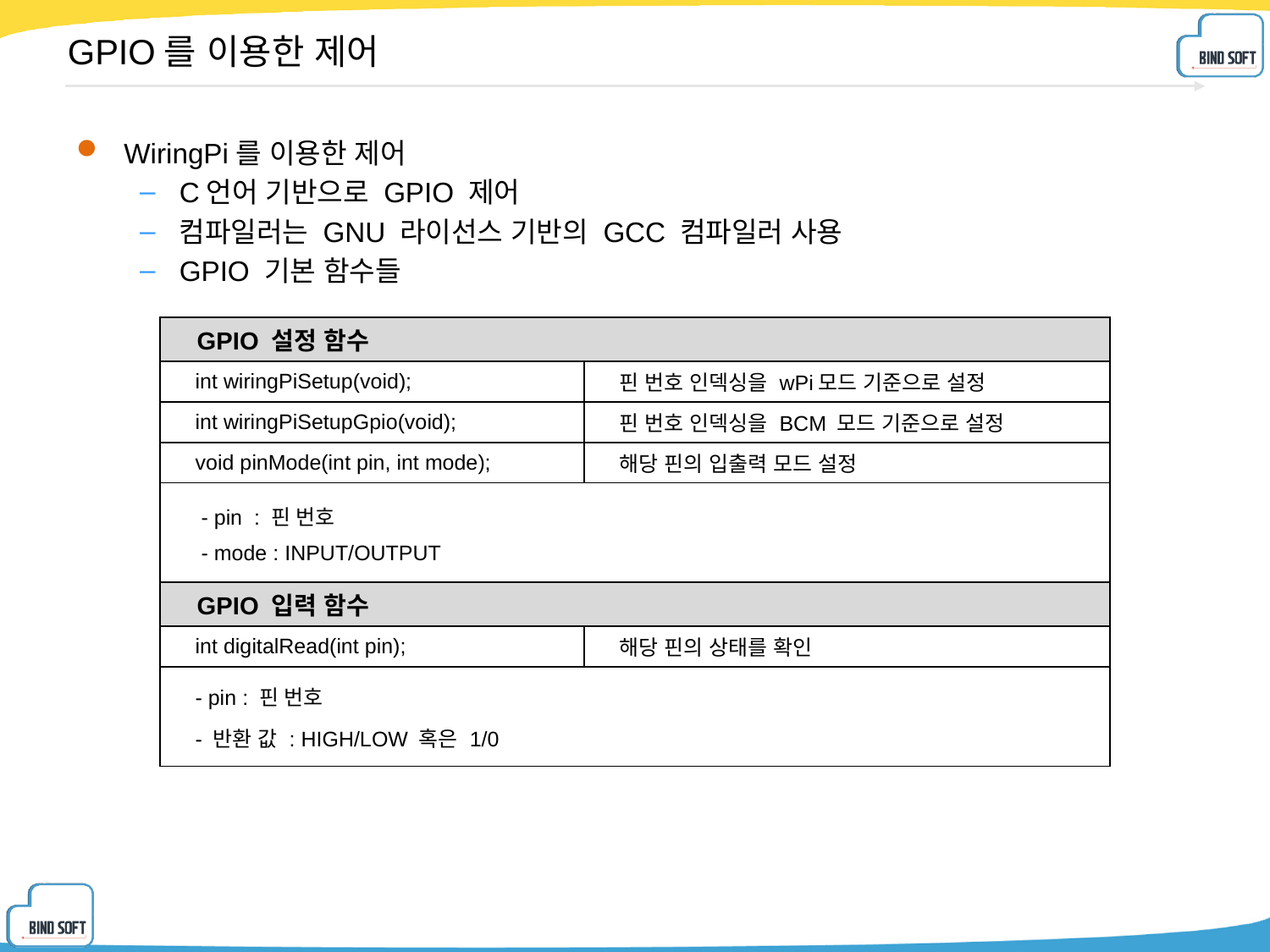

# GPIO를 이용한 제어
WiringPi를 이용한 제어
C언어 기반으로 GPIO 제어
컴파일러는 GNU 라이선스 기반의 GCC 컴파일러 사용
GPIO 기본 함수들
| GPIO 설정 함수 |  |
| --- | --- |
| int wiringPiSetup(void); | 핀 번호 인덱싱을 wPi모드 기준으로 설정 |
| int wiringPiSetupGpio(void); | 핀 번호 인덱싱을 BCM 모드 기준으로 설정 |
| void pinMode(int pin, int mode); | 해당 핀의 입출력 모드 설정 |
| - pin : 핀 번호 - mode : INPUT/OUTPUT |  |
| GPIO 입력 함수 |  |
| int digitalRead(int pin); | 해당 핀의 상태를 확인 |
| - pin : 핀 번호 - 반환 값 : HIGH/LOW 혹은 1/0 |  |